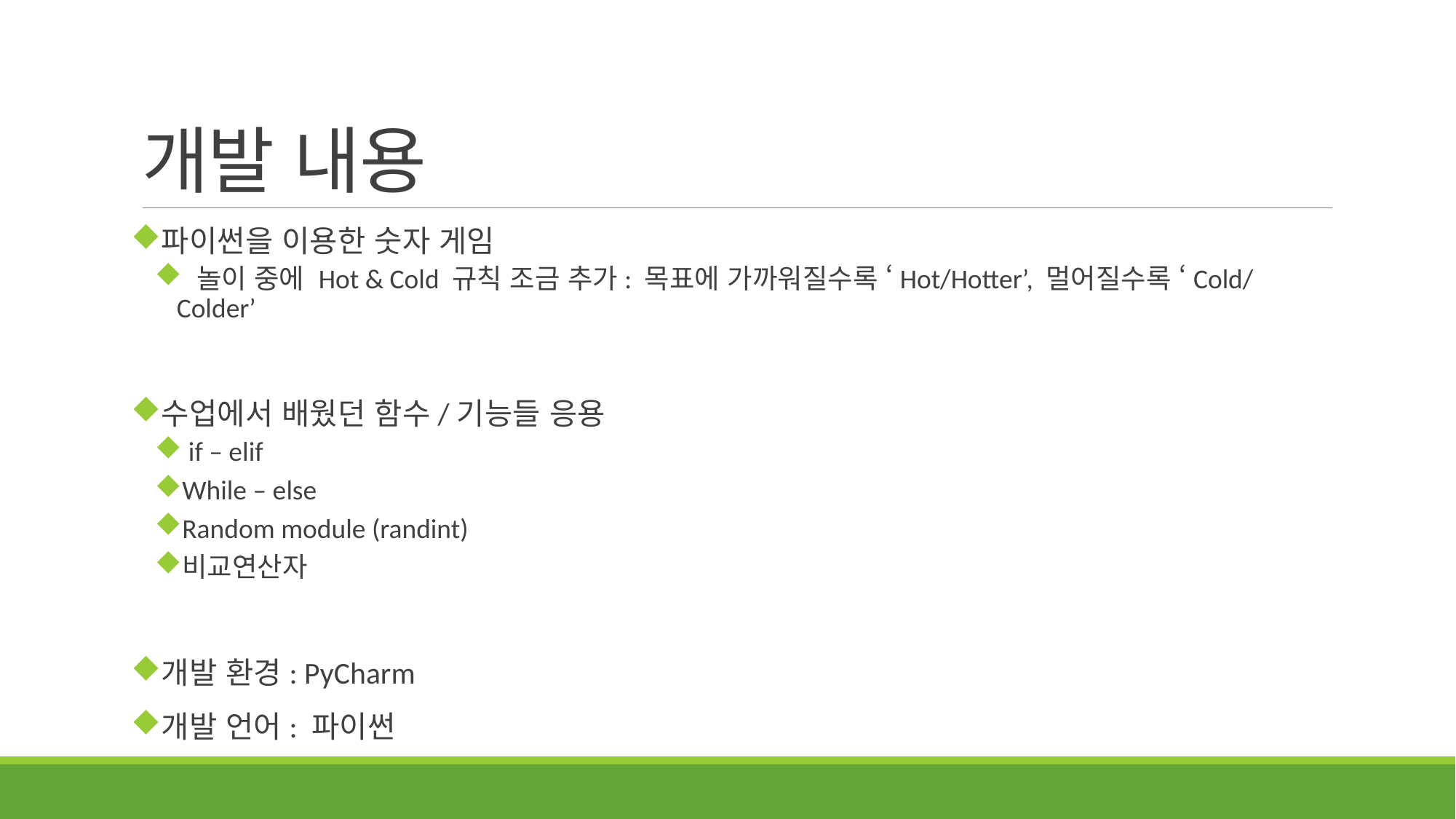

# 개발 내용
파이썬을 이용한 숫자 게임
 놀이 중에 Hot & Cold 규칙 조금 추가: 목표에 가까워질수록 ‘Hot/Hotter’, 멀어질수록 ‘Cold/Colder’

수업에서 배웠던 함수/기능들 응용
 if – elif
While – else
Random module (randint)
비교연산자

개발 환경: PyCharm
개발 언어: 파이썬